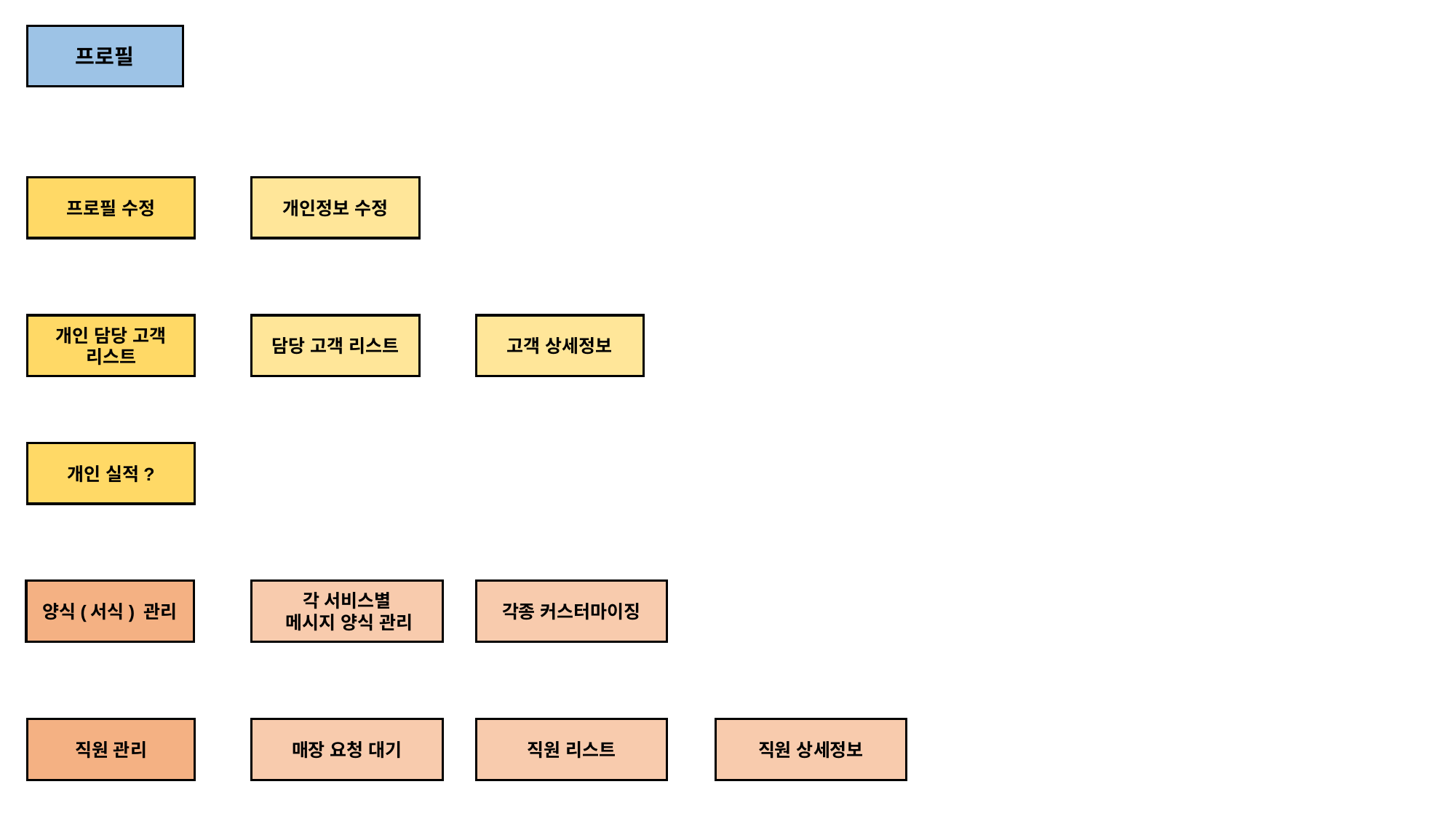

프로필
프로필 수정
개인정보 수정
개인 담당 고객 리스트
담당 고객 리스트
고객 상세정보
개인 실적?
양식(서식) 관리
각 서비스별
 메시지 양식 관리
각종 커스터마이징
직원 관리
매장 요청 대기
직원 리스트
직원 상세정보